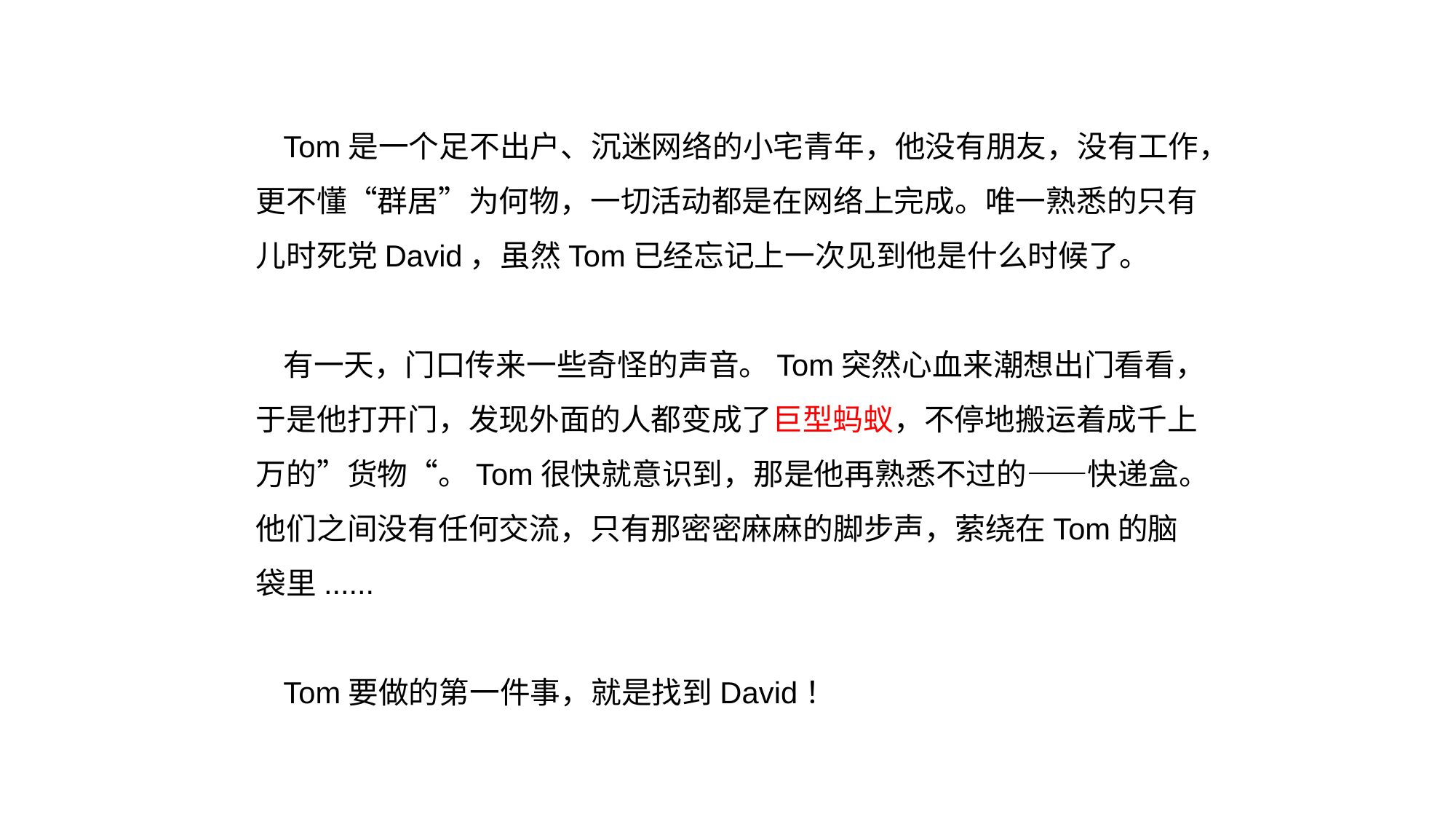

Tom是一个足不出户、沉迷网络的小宅青年，他没有朋友，没有工作，更不懂“群居”为何物，一切活动都是在网络上完成。唯一熟悉的只有儿时死党David，虽然Tom已经忘记上一次见到他是什么时候了。

有一天，门口传来一些奇怪的声音。Tom突然心血来潮想出门看看，于是他打开门，发现外面的人都变成了巨型蚂蚁，不停地搬运着成千上万的”货物“。Tom很快就意识到，那是他再熟悉不过的——快递盒。他们之间没有任何交流，只有那密密麻麻的脚步声，萦绕在Tom的脑袋里......

Tom要做的第一件事，就是找到David！